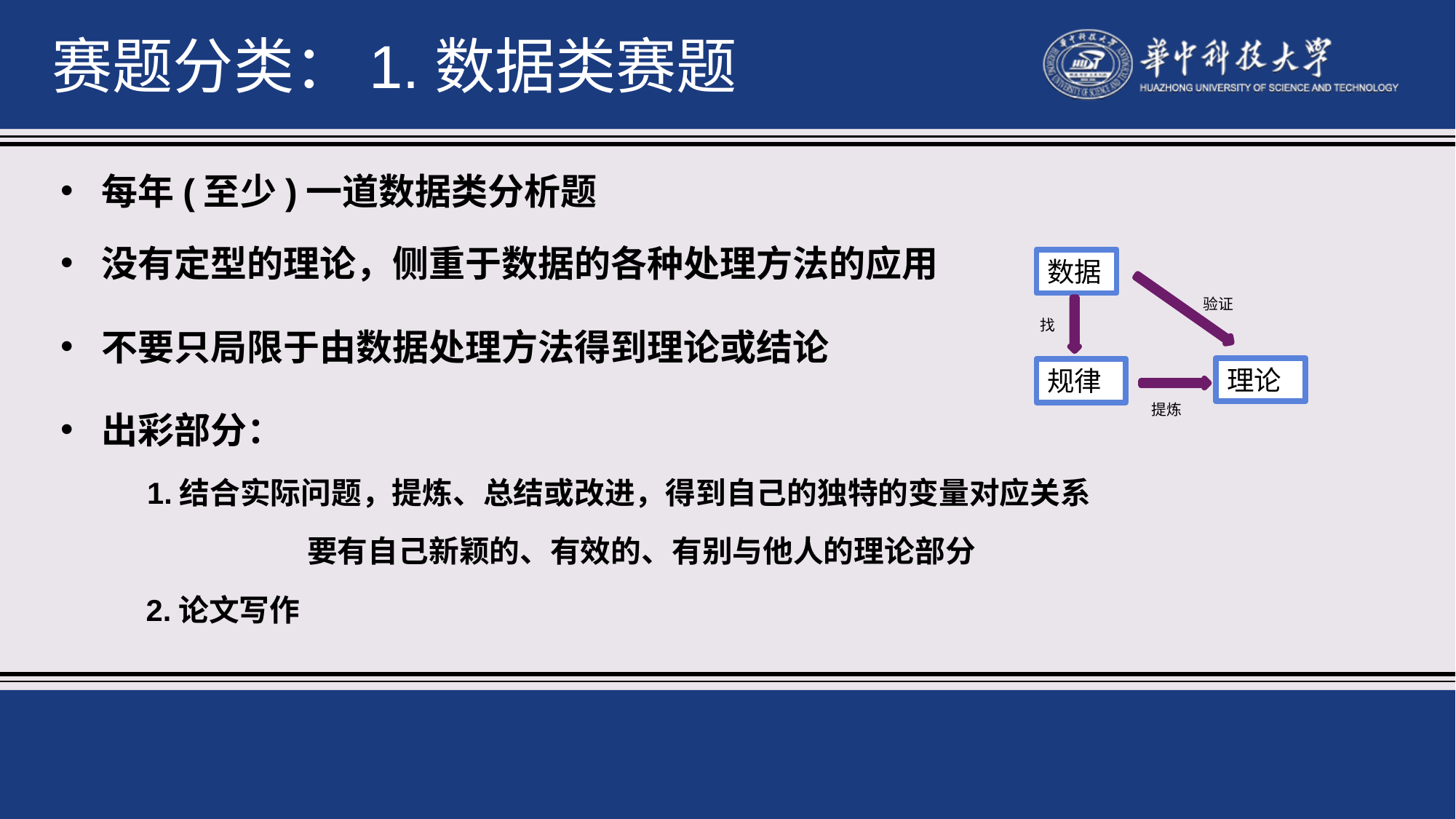

赛题分类：1.数据类赛题
每年(至少)一道数据类分析题
没有定型的理论，侧重于数据的各种处理方法的应用
数据
验证

找
不要只局限于由数据处理方法得到理论或结论
理论
规律

提炼
出彩部分：
1.结合实际问题，提炼、总结或改进，得到自己的独特的变量对应关系
要有自己新颖的、有效的、有别与他人的理论部分
2.论文写作